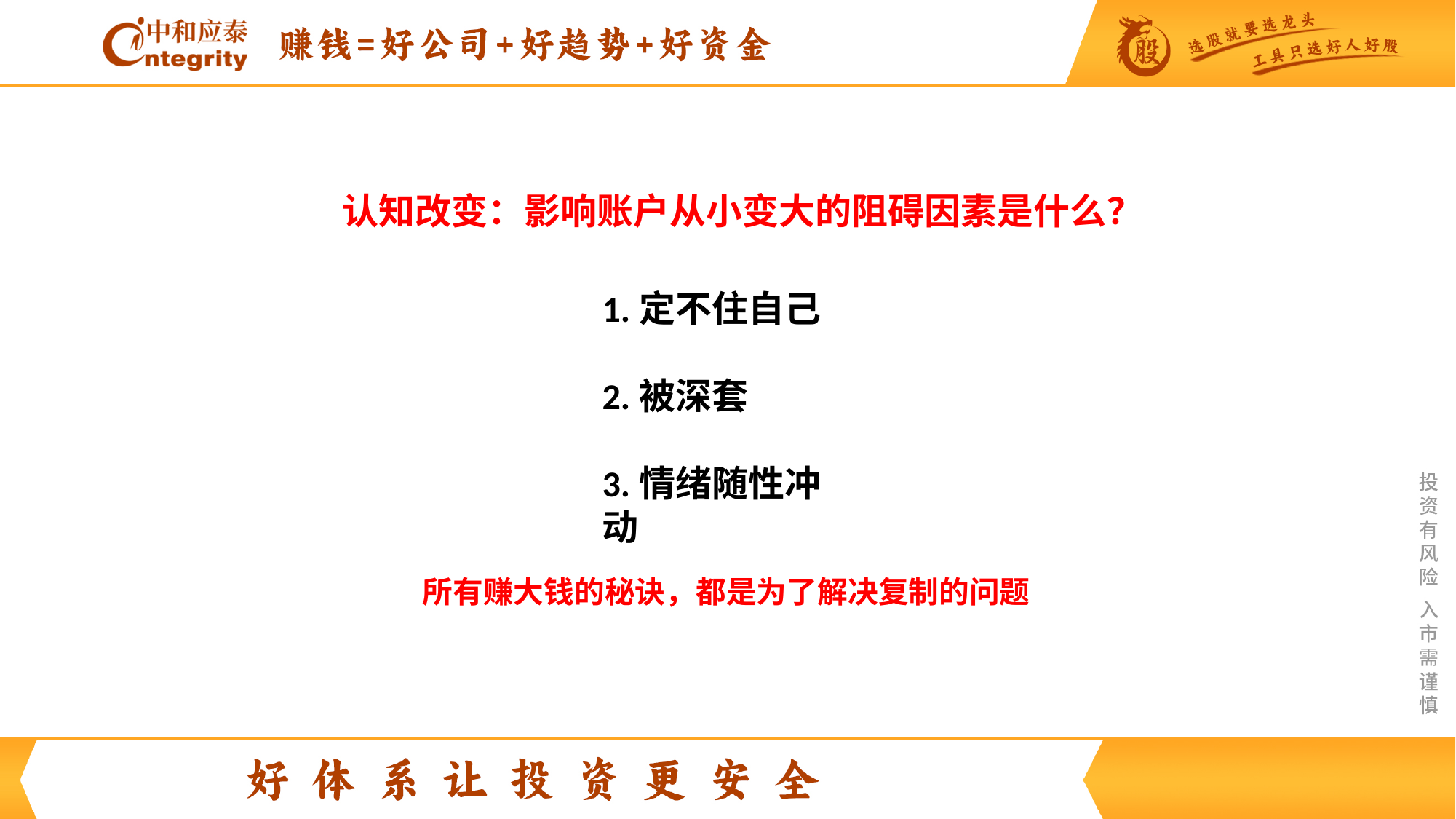

认知改变：影响账户从小变大的阻碍因素是什么？
1.定不住自己

2.被深套

3.情绪随性冲动
所有赚大钱的秘诀，都是为了解决复制的问题
2